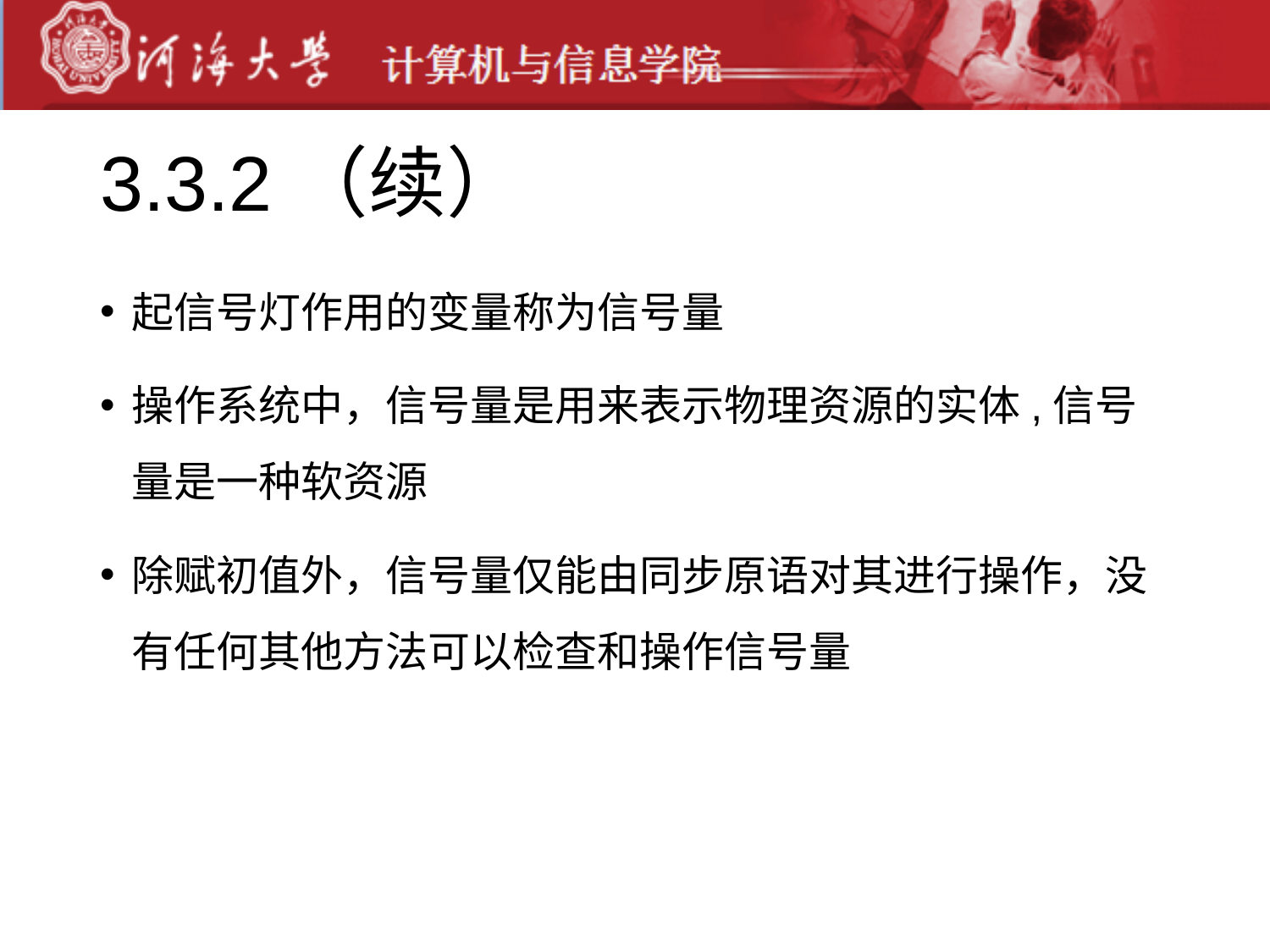

# 3.3.2（续）
起信号灯作用的变量称为信号量
操作系统中，信号量是用来表示物理资源的实体,信号量是一种软资源
除赋初值外，信号量仅能由同步原语对其进行操作，没有任何其他方法可以检查和操作信号量